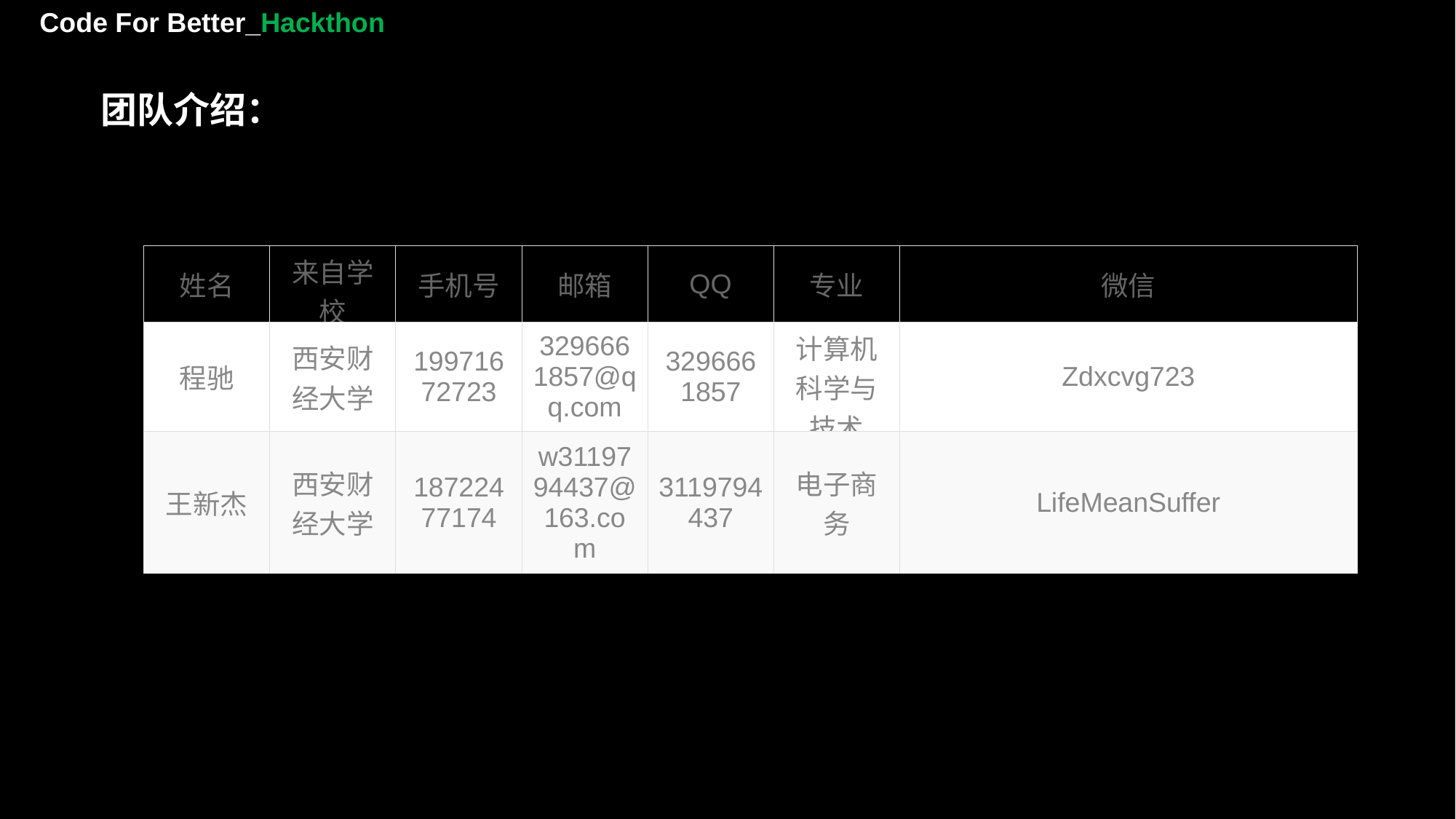

Code For Better_Hackthon
团队介绍：
| 姓名 | 来自学校 | 手机号 | 邮箱 | QQ | 专业 | 微信 |
| --- | --- | --- | --- | --- | --- | --- |
| 程驰 | 西安财经大学 | 19971672723 | 3296661857@qq.com | 3296661857 | 计算机科学与技术 | Zdxcvg723 |
| 王新杰 | 西安财经大学 | 18722477174 | w3119794437@163.com | 3119794437 | 电子商务 | LifeMeanSuffer |